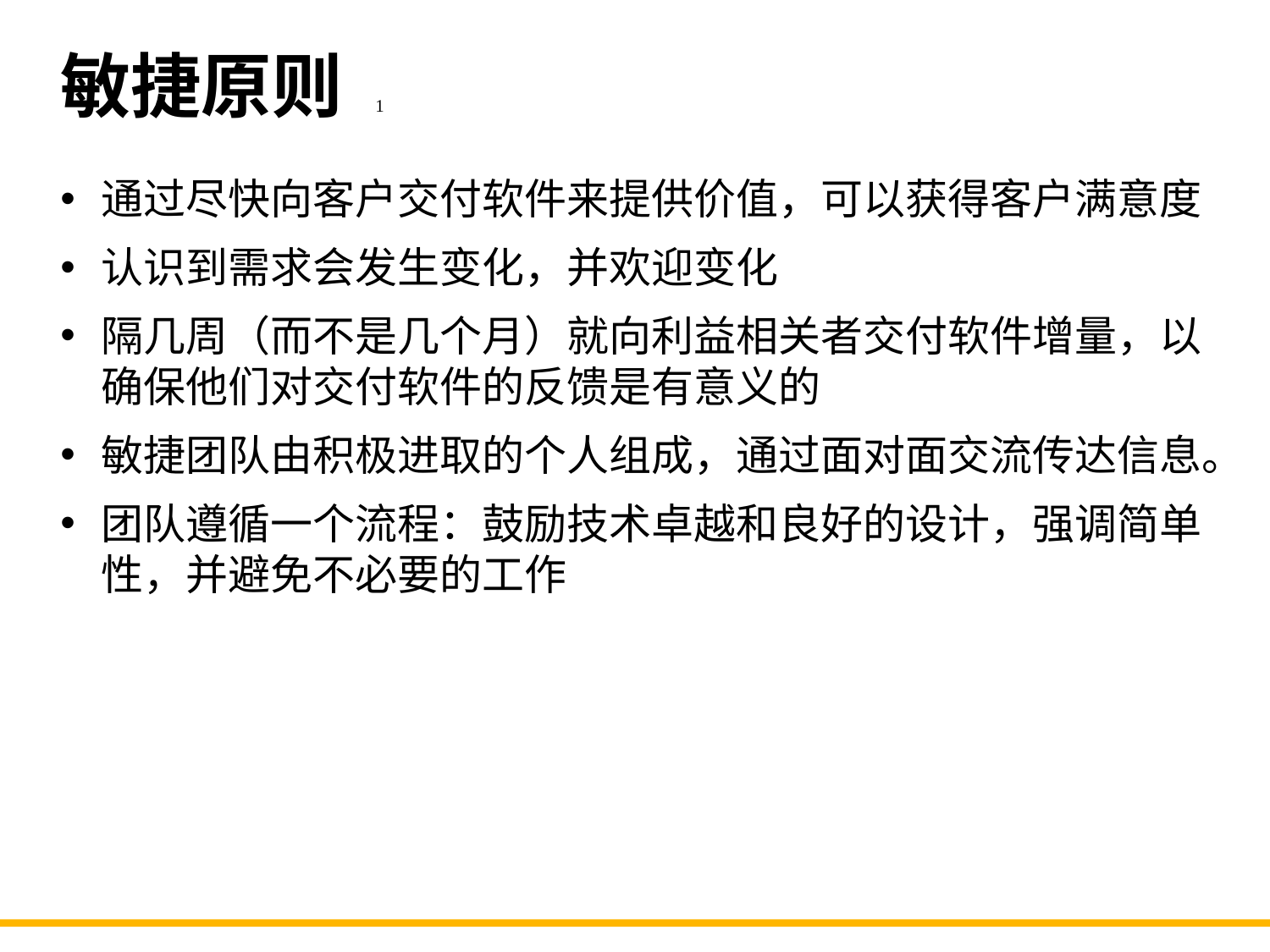

# 敏捷原则 1
通过尽快向客户交付软件来提供价值，可以获得客户满意度
认识到需求会发生变化，并欢迎变化
隔几周（而不是几个月）就向利益相关者交付软件增量，以确保他们对交付软件的反馈是有意义的
敏捷团队由积极进取的个人组成，通过面对面交流传达信息。
团队遵循一个流程：鼓励技术卓越和良好的设计，强调简单性，并避免不必要的工作
5